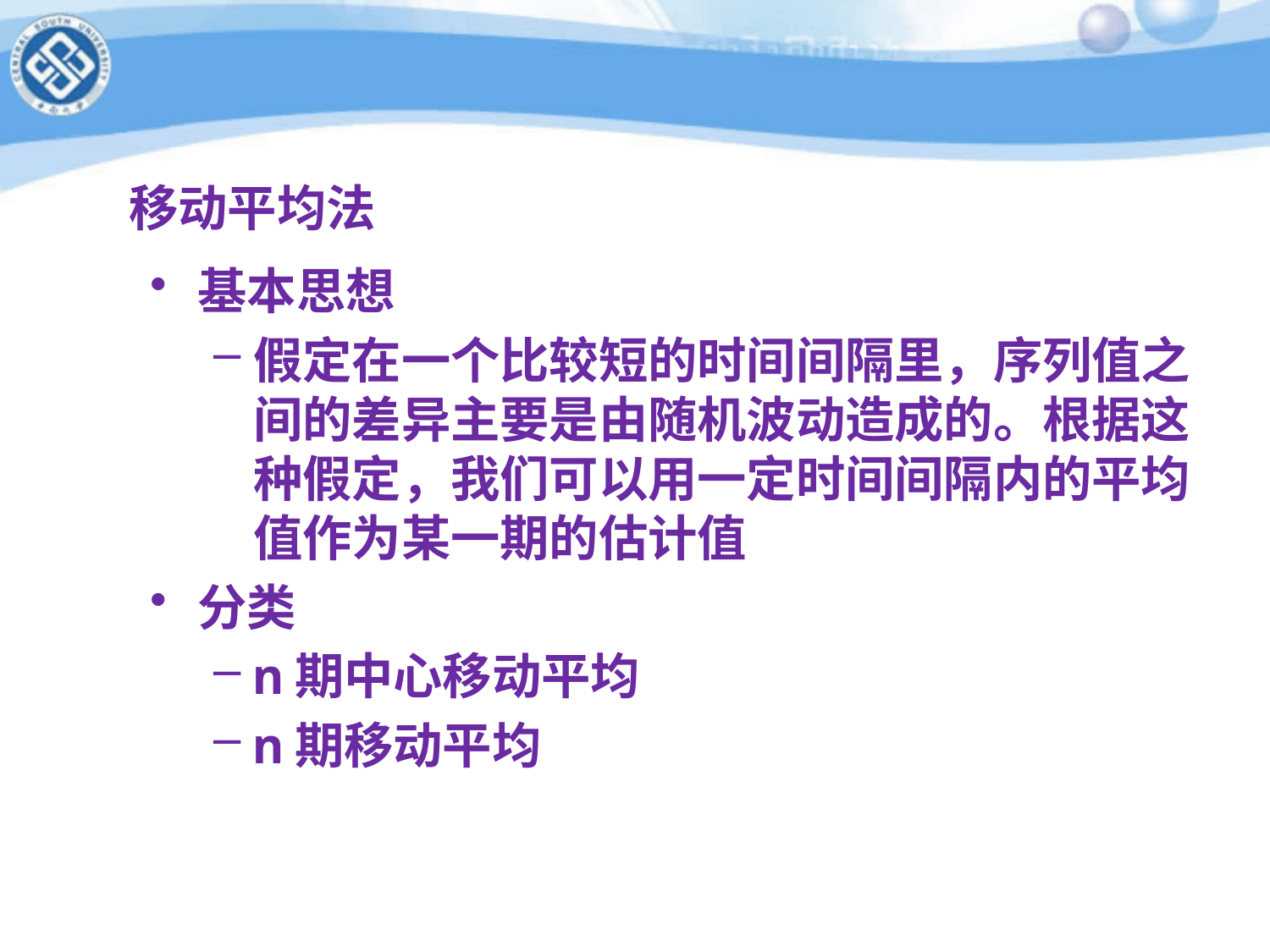

# 移动平均法
基本思想
假定在一个比较短的时间间隔里，序列值之间的差异主要是由随机波动造成的。根据这种假定，我们可以用一定时间间隔内的平均值作为某一期的估计值
分类
n期中心移动平均
n期移动平均